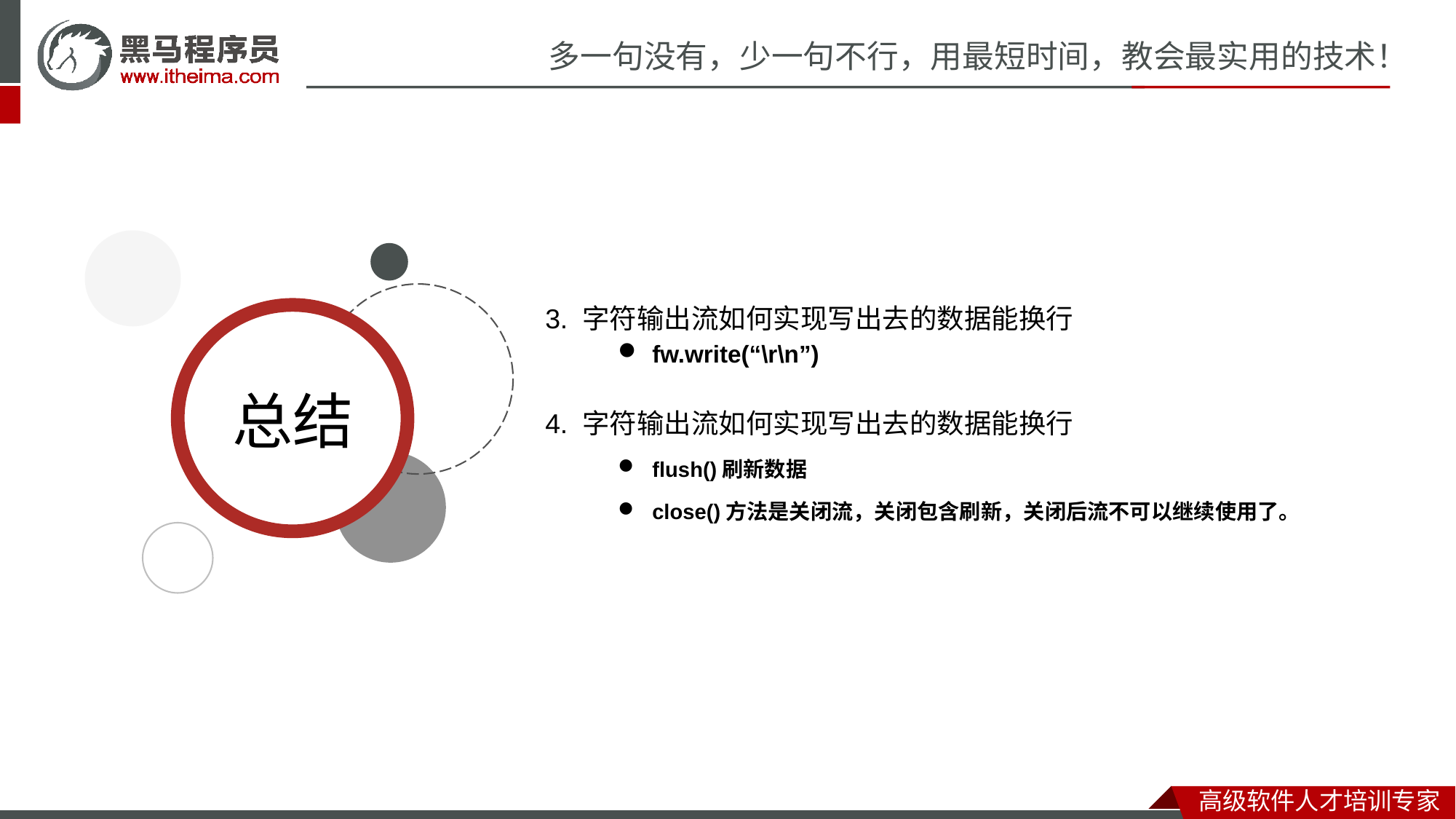

3. 字符输出流如何实现写出去的数据能换行
fw.write(“\r\n”)
4. 字符输出流如何实现写出去的数据能换行
flush()刷新数据
close()方法是关闭流，关闭包含刷新，关闭后流不可以继续使用了。